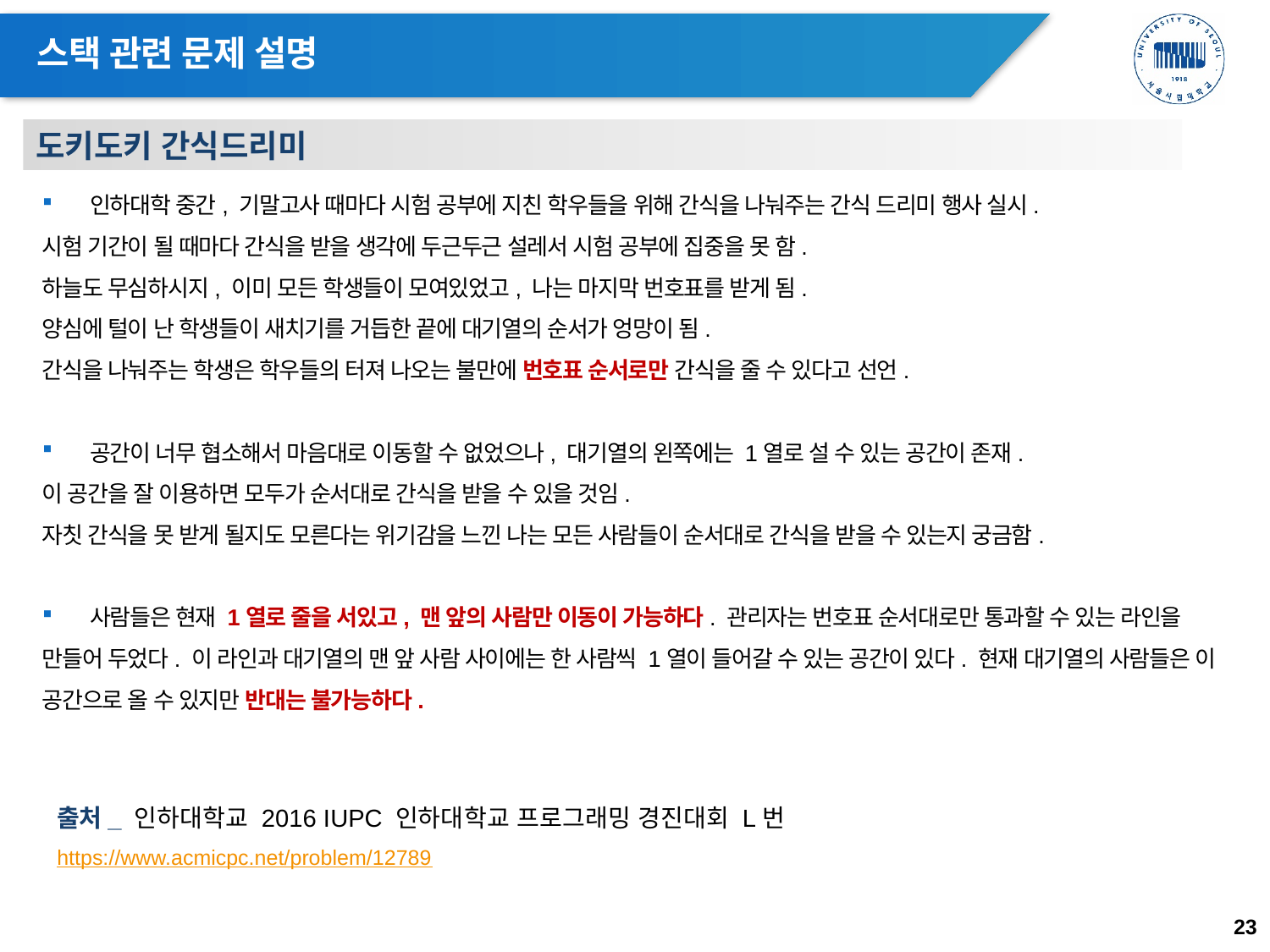

# 스택 관련 문제 설명
도키도키 간식드리미
인하대학 중간, 기말고사 때마다 시험 공부에 지친 학우들을 위해 간식을 나눠주는 간식 드리미 행사 실시.
시험 기간이 될 때마다 간식을 받을 생각에 두근두근 설레서 시험 공부에 집중을 못 함.
하늘도 무심하시지, 이미 모든 학생들이 모여있었고, 나는 마지막 번호표를 받게 됨.
양심에 털이 난 학생들이 새치기를 거듭한 끝에 대기열의 순서가 엉망이 됨.
간식을 나눠주는 학생은 학우들의 터져 나오는 불만에 번호표 순서로만 간식을 줄 수 있다고 선언.

공간이 너무 협소해서 마음대로 이동할 수 없었으나, 대기열의 왼쪽에는 1열로 설 수 있는 공간이 존재.
이 공간을 잘 이용하면 모두가 순서대로 간식을 받을 수 있을 것임.
자칫 간식을 못 받게 될지도 모른다는 위기감을 느낀 나는 모든 사람들이 순서대로 간식을 받을 수 있는지 궁금함.

사람들은 현재 1열로 줄을 서있고, 맨 앞의 사람만 이동이 가능하다. 관리자는 번호표 순서대로만 통과할 수 있는 라인을
만들어 두었다. 이 라인과 대기열의 맨 앞 사람 사이에는 한 사람씩 1열이 들어갈 수 있는 공간이 있다. 현재 대기열의 사람들은 이 공간으로 올 수 있지만 반대는 불가능하다.
출처_ 인하대학교 2016 IUPC 인하대학교 프로그래밍 경진대회 L번
https://www.acmicpc.net/problem/12789
23